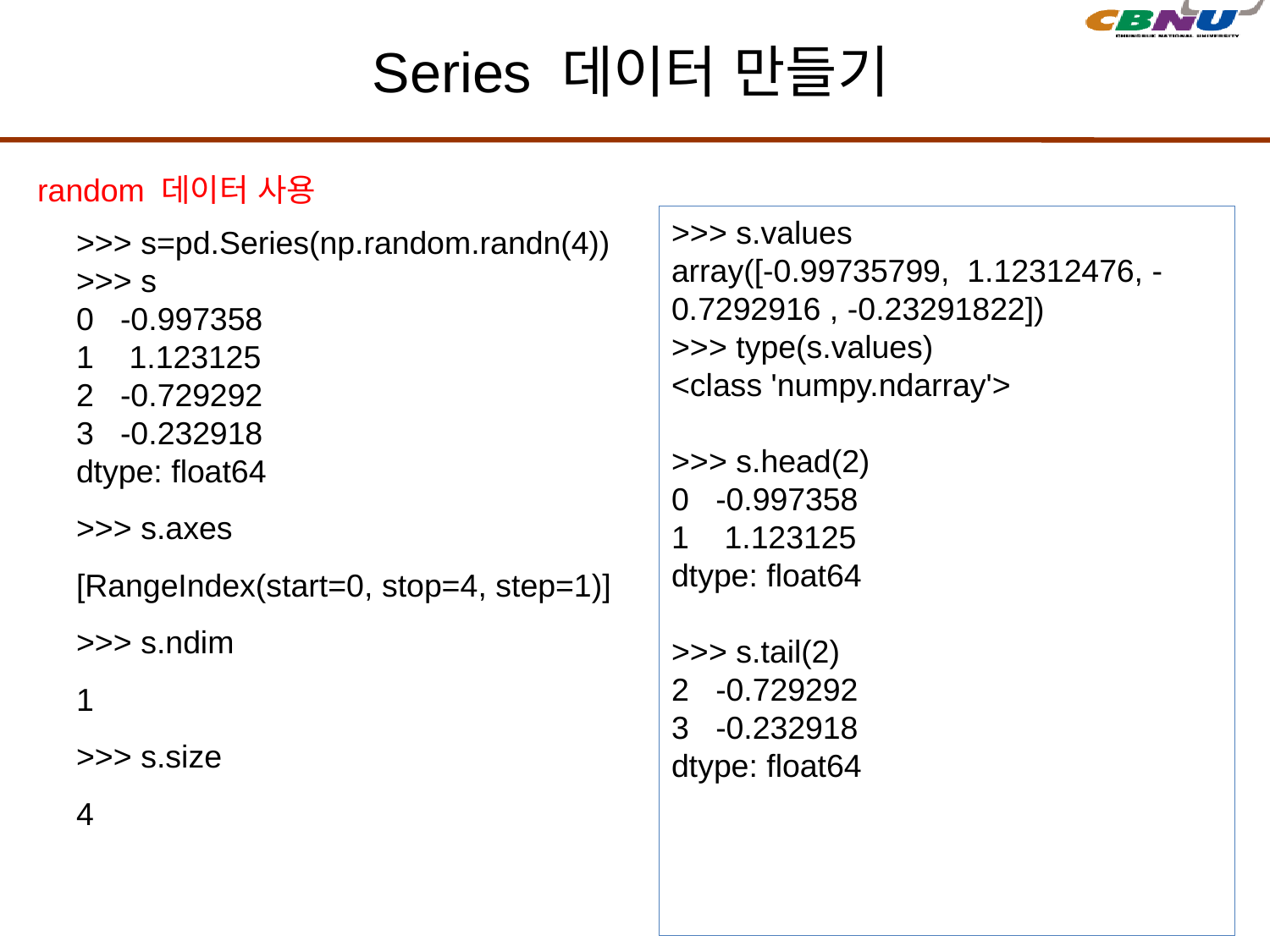

# Series 데이터 만들기
random 데이터 사용
>>> s.values
array([-0.99735799,  1.12312476, -0.7292916 , -0.23291822])
>>> type(s.values)
<class 'numpy.ndarray'>

>>> s.head(2)
0   -0.997358
1    1.123125
dtype: float64

>>> s.tail(2)
2   -0.729292
3   -0.232918
dtype: float64
>>> s=pd.Series(np.random.randn(4))
>>> s
0   -0.997358
1    1.123125
2   -0.729292
3   -0.232918
dtype: float64
>>> s.axes
[RangeIndex(start=0, stop=4, step=1)]
>>> s.ndim
1
>>> s.size
4